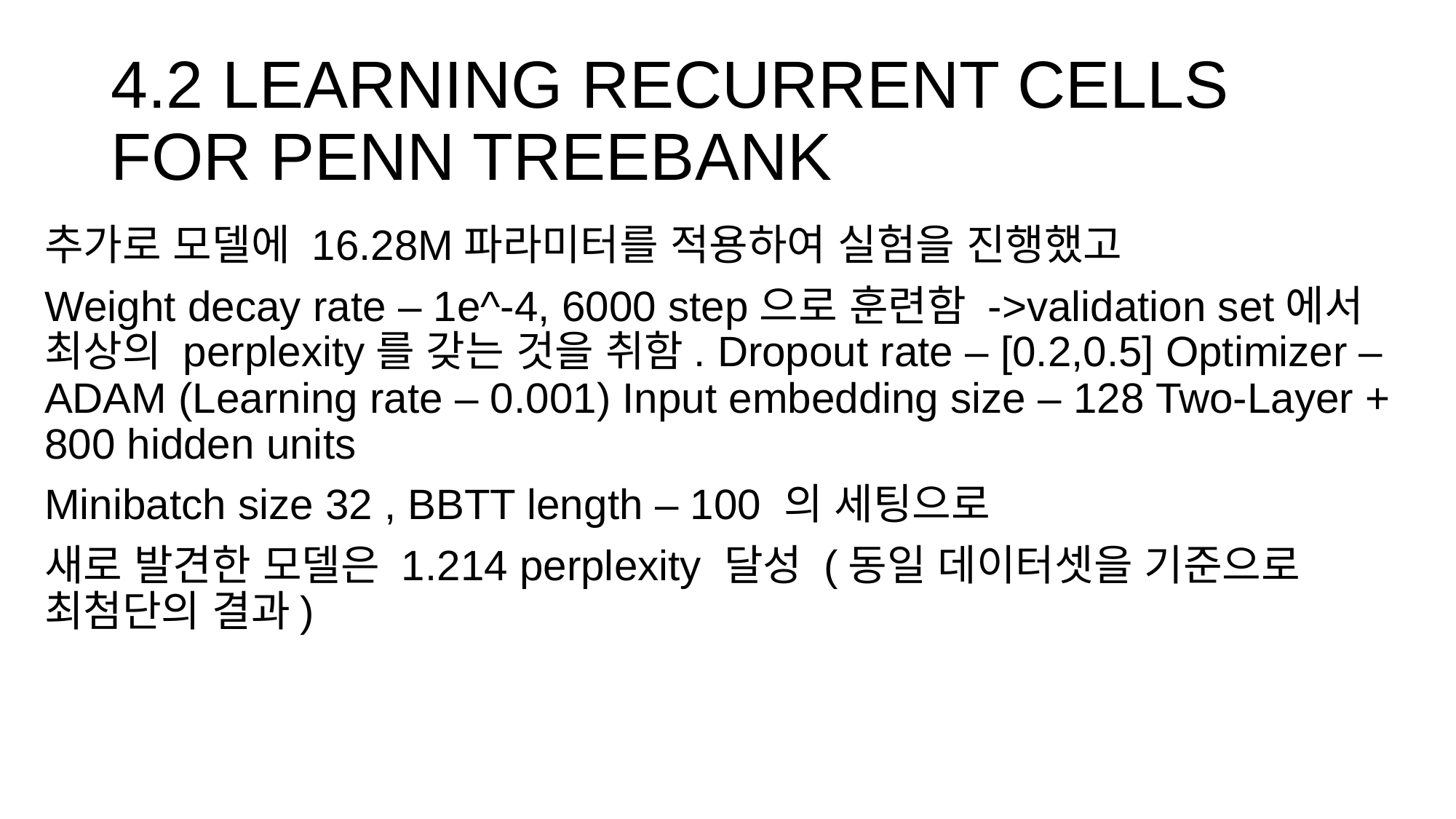

# 4.2 LEARNING RECURRENT CELLS FOR PENN TREEBANK
추가로 모델에 16.28M파라미터를 적용하여 실험을 진행했고
Weight decay rate – 1e^-4, 6000 step으로 훈련함 ->validation set에서 최상의 perplexity를 갖는 것을 취함. Dropout rate – [0.2,0.5] Optimizer – ADAM (Learning rate – 0.001) Input embedding size – 128 Two-Layer + 800 hidden units
Minibatch size 32 , BBTT length – 100 의 세팅으로
새로 발견한 모델은 1.214 perplexity 달성 (동일 데이터셋을 기준으로 최첨단의 결과)